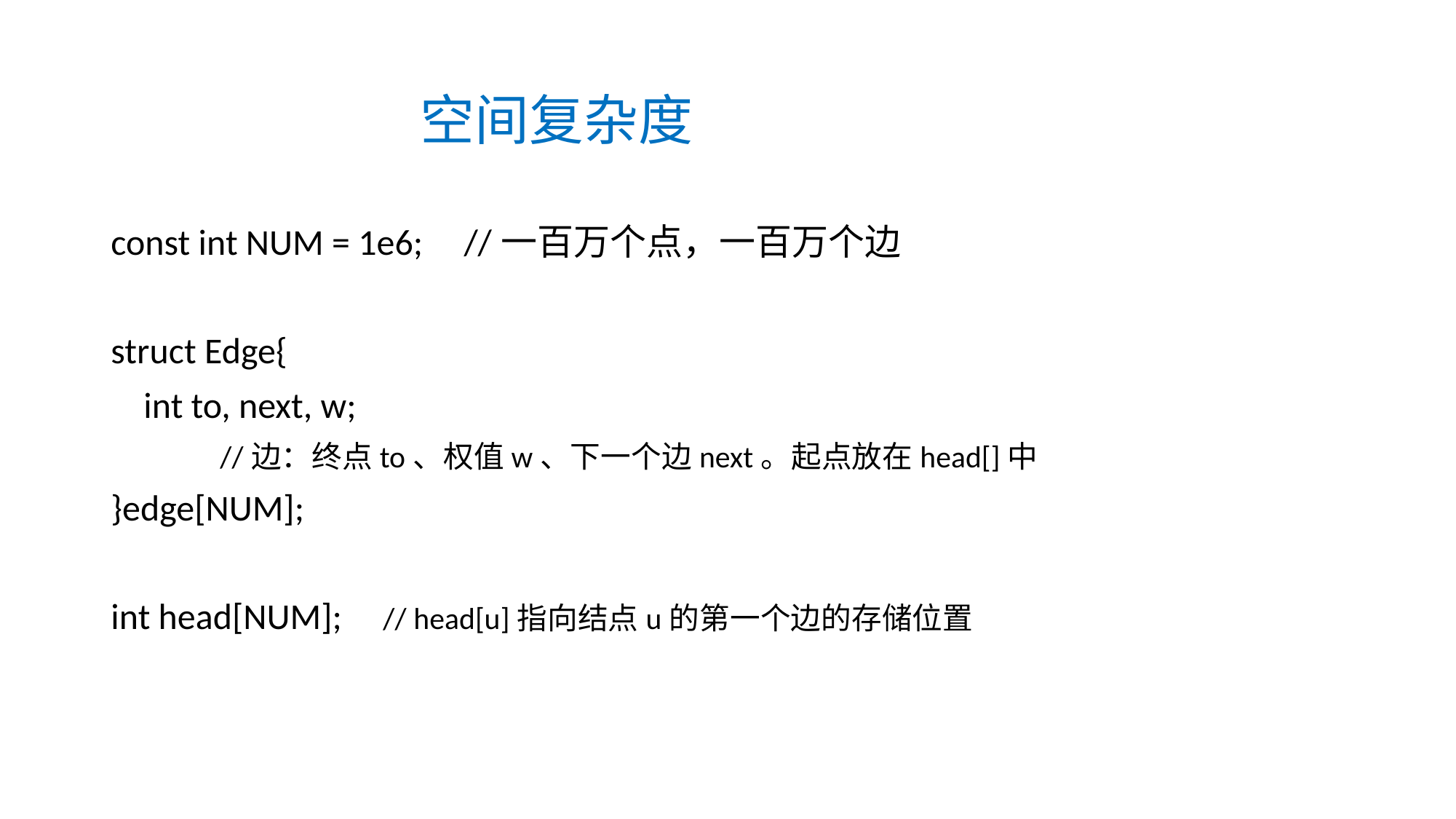

# 空间复杂度
const int NUM = 1e6;     //一百万个点，一百万个边

struct Edge{
    int to, next, w;
	//边：终点to、权值w、下一个边next。起点放在head[]中
}edge[NUM];

int head[NUM];     // head[u]指向结点u的第一个边的存储位置